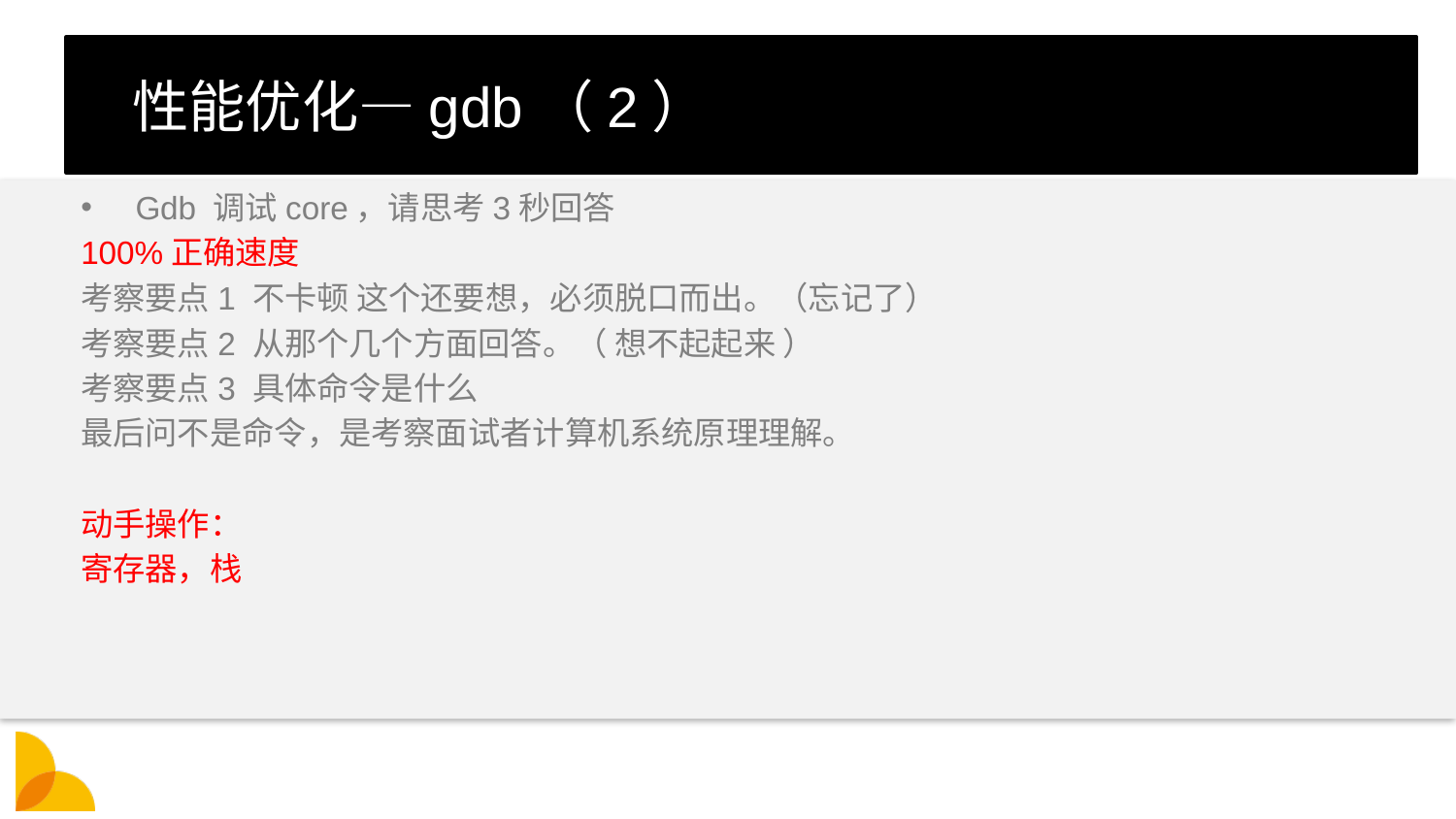

# 性能优化—gdb（2）
Gdb 调试core，请思考3秒回答
100%正确速度
考察要点1 不卡顿 这个还要想，必须脱口而出。（忘记了）
考察要点2 从那个几个方面回答。（ 想不起起来 ）
考察要点3 具体命令是什么
最后问不是命令，是考察面试者计算机系统原理理解。

动手操作：
寄存器，栈